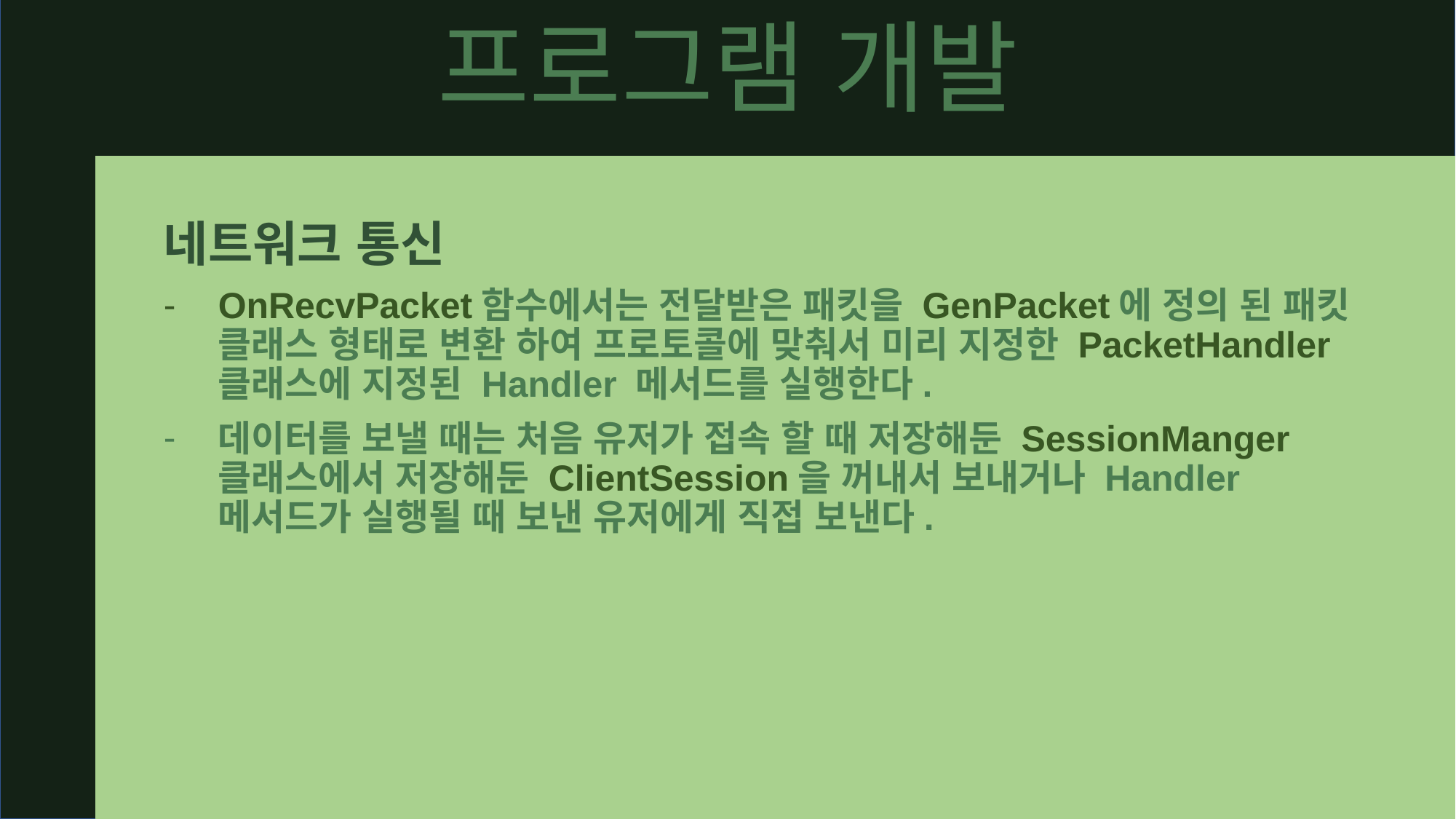

프로그램 개발

네트워크 통신
OnRecvPacket함수에서는 전달받은 패킷을 GenPacket에 정의 된 패킷 클래스 형태로 변환 하여 프로토콜에 맞춰서 미리 지정한 PacketHandler클래스에 지정된 Handler 메서드를 실행한다.
데이터를 보낼 때는 처음 유저가 접속 할 때 저장해둔 SessionManger클래스에서 저장해둔 ClientSession을 꺼내서 보내거나 Handler메서드가 실행될 때 보낸 유저에게 직접 보낸다.